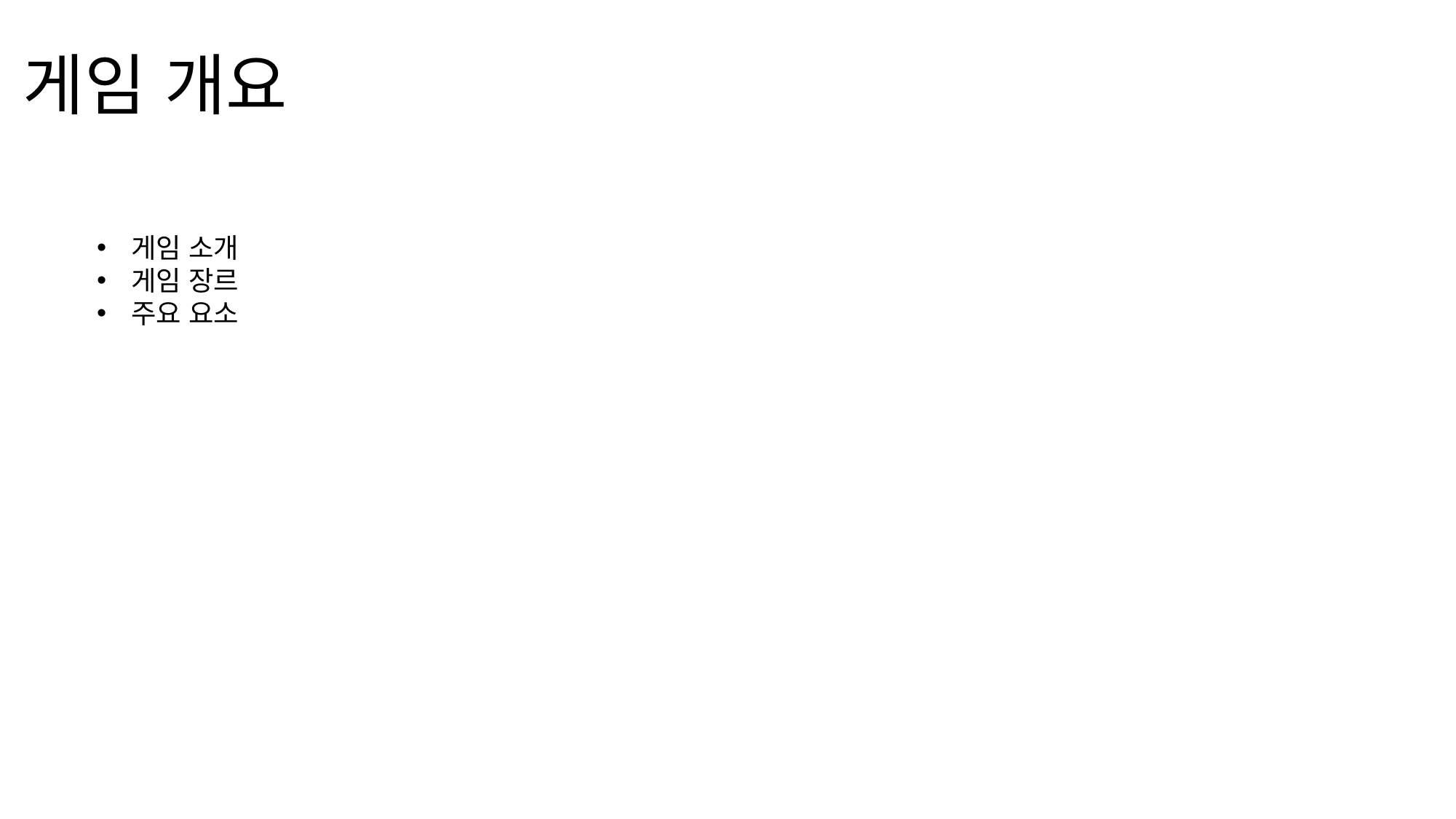

# 게임 개요
게임 소개
게임 장르
주요 요소